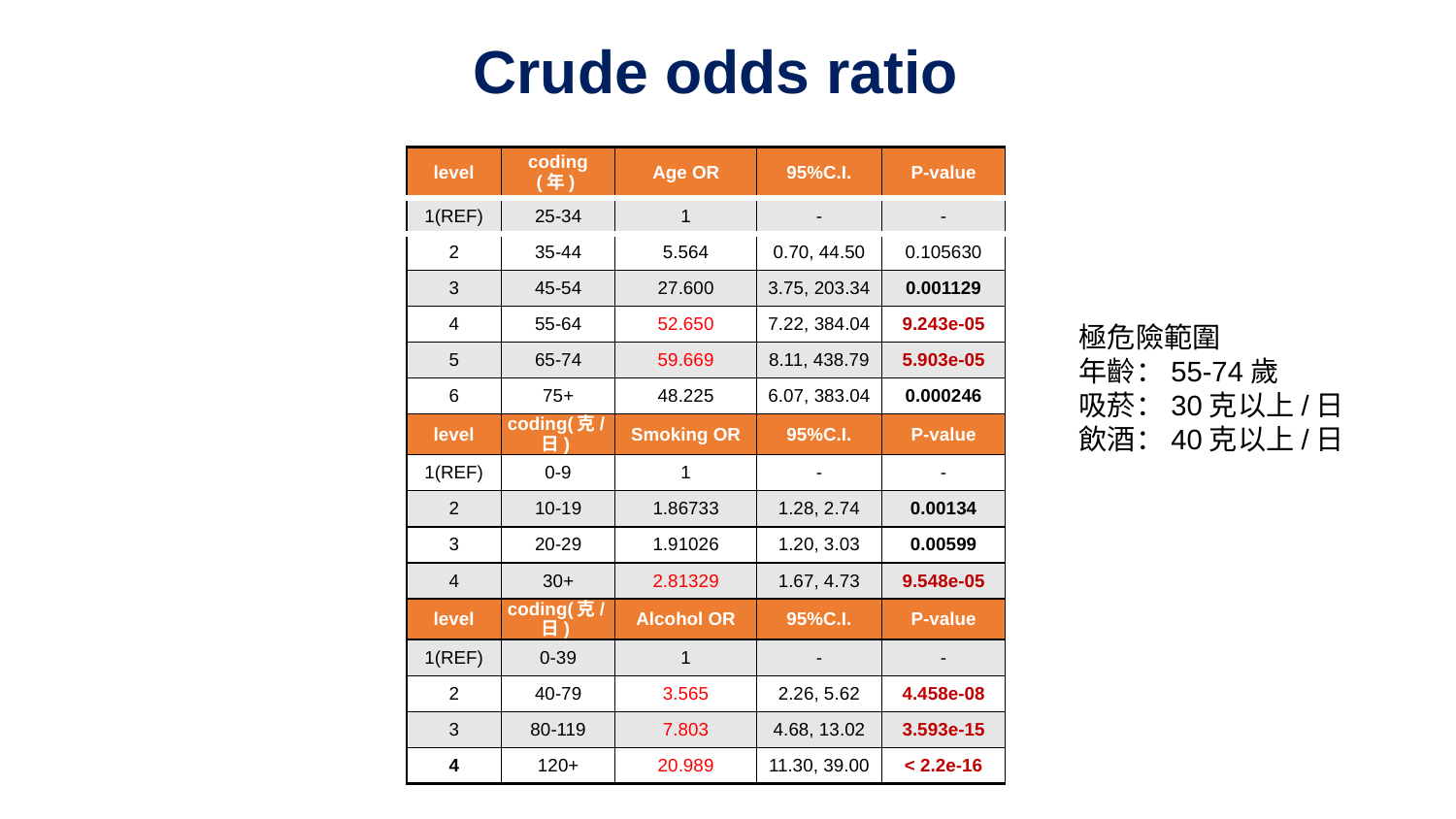

# Crude odds ratio
| level | coding(年) | Age OR | 95%C.I. | P-value |
| --- | --- | --- | --- | --- |
| 1(REF) | 25-34 | 1 | - | - |
| 2 | 35-44 | 5.564 | 0.70, 44.50 | 0.105630 |
| 3 | 45-54 | 27.600 | 3.75, 203.34 | 0.001129 |
| 4 | 55-64 | 52.650 | 7.22, 384.04 | 9.243e-05 |
| 5 | 65-74 | 59.669 | 8.11, 438.79 | 5.903e-05 |
| 6 | 75+ | 48.225 | 6.07, 383.04 | 0.000246 |
| level | coding(克/日) | Smoking OR | 95%C.I. | P-value |
| 1(REF) | 0-9 | 1 | - | - |
| 2 | 10-19 | 1.86733 | 1.28, 2.74 | 0.00134 |
| 3 | 20-29 | 1.91026 | 1.20, 3.03 | 0.00599 |
| 4 | 30+ | 2.81329 | 1.67, 4.73 | 9.548e-05 |
| level | coding(克/日) | Alcohol OR | 95%C.I. | P-value |
| 1(REF) | 0-39 | 1 | - | - |
| 2 | 40-79 | 3.565 | 2.26, 5.62 | 4.458e-08 |
| 3 | 80-119 | 7.803 | 4.68, 13.02 | 3.593e-15 |
| 4 | 120+ | 20.989 | 11.30, 39.00 | < 2.2e-16 |
極危險範圍
年齡：55-74歲
吸菸：30克以上/日
飲酒：40克以上/日